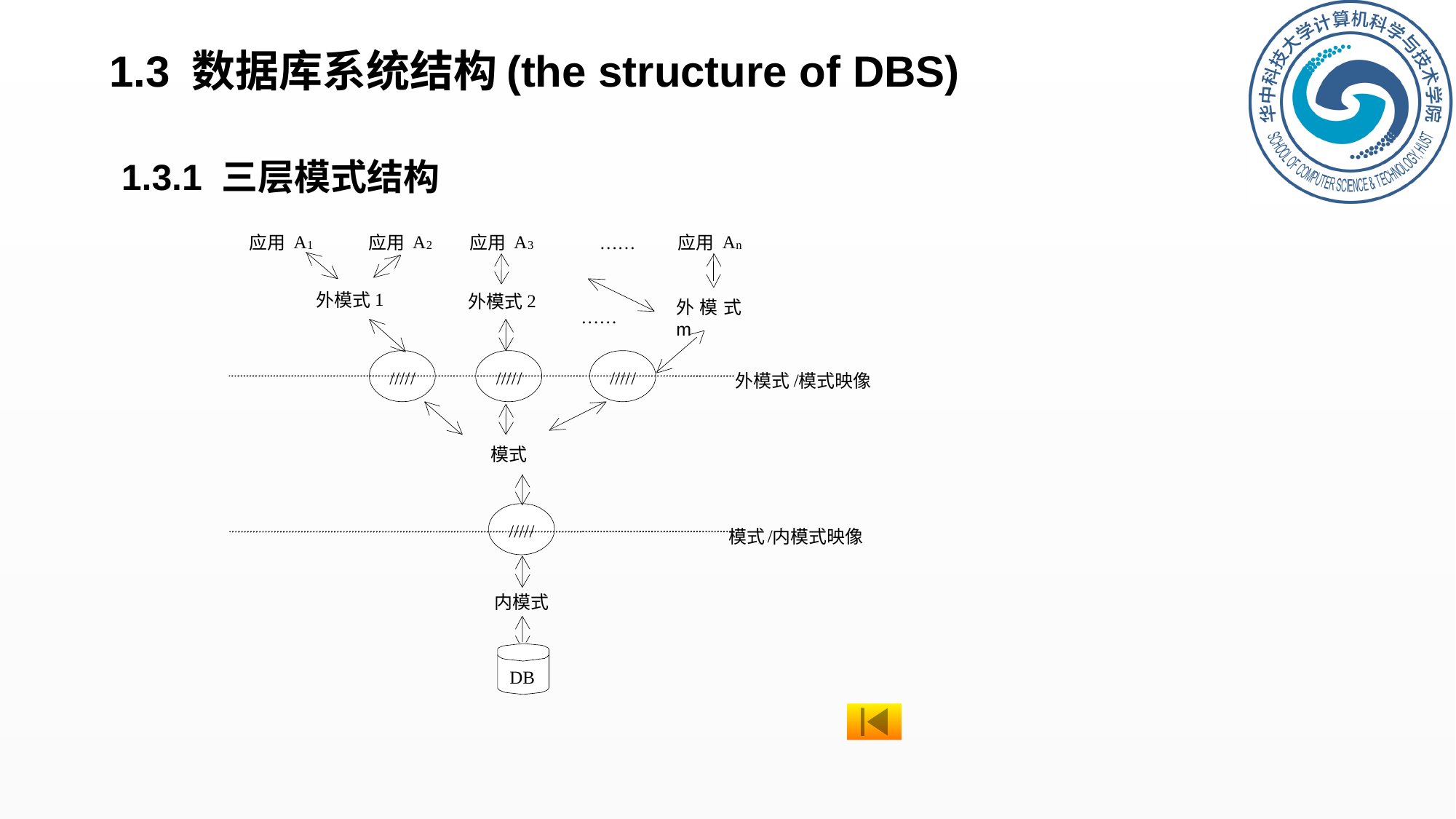

# 1.3 数据库系统结构(the structure of DBS)
1.3.1 三层模式结构
A
A
A
A
应用
应用
应用
……
应用
1
2
3
n

1
外模式
2
外模式
外模式m

……

////
/
////
/
////
/
/
外模式
模式映像

模式

////
/
/
模式
内模式映像

内模式

DB